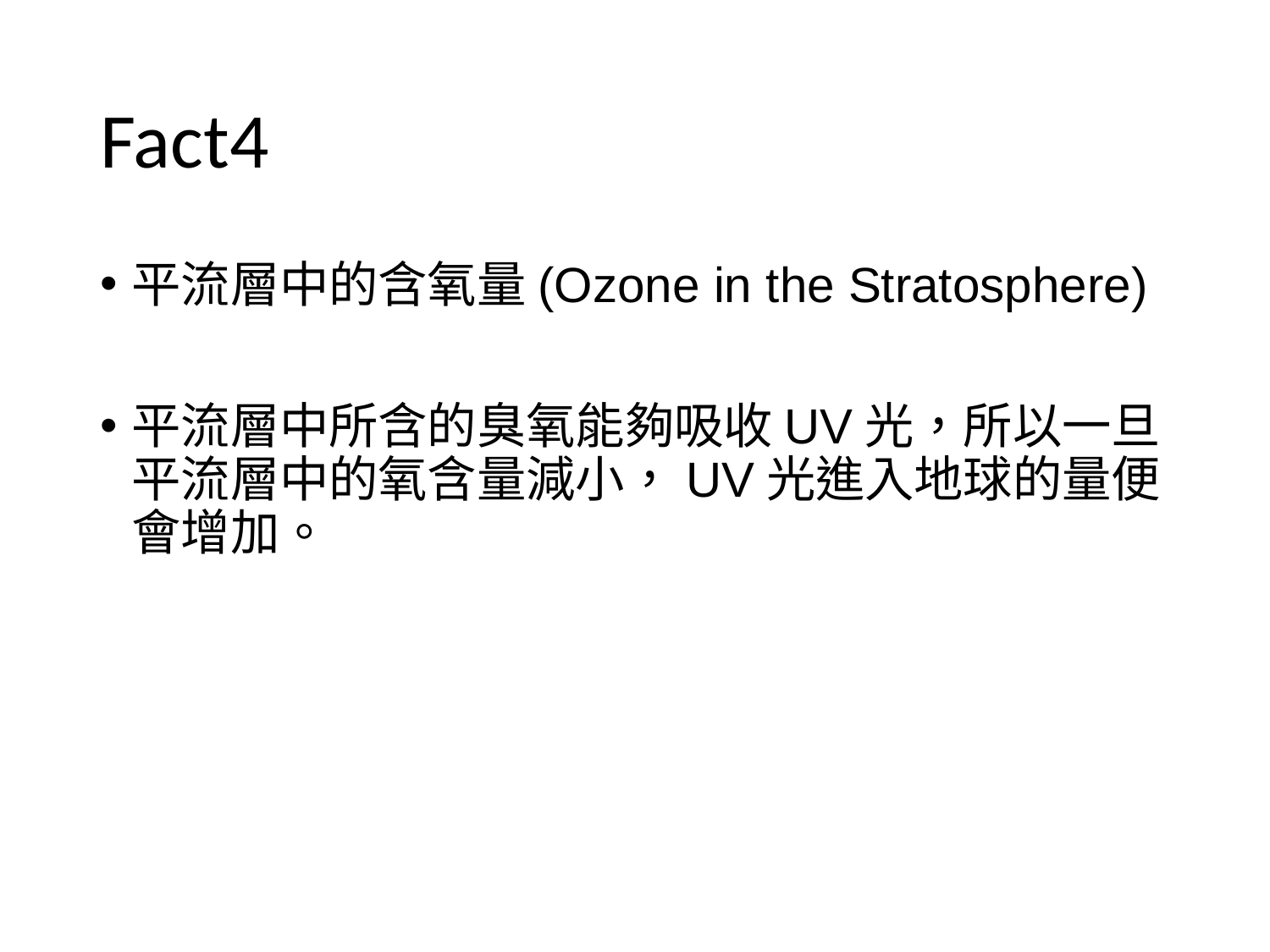

# Fact4
平流層中的含氧量(Ozone in the Stratosphere)

平流層中所含的臭氧能夠吸收UV光，所以一旦平流層中的氧含量減小，UV光進入地球的量便會增加。